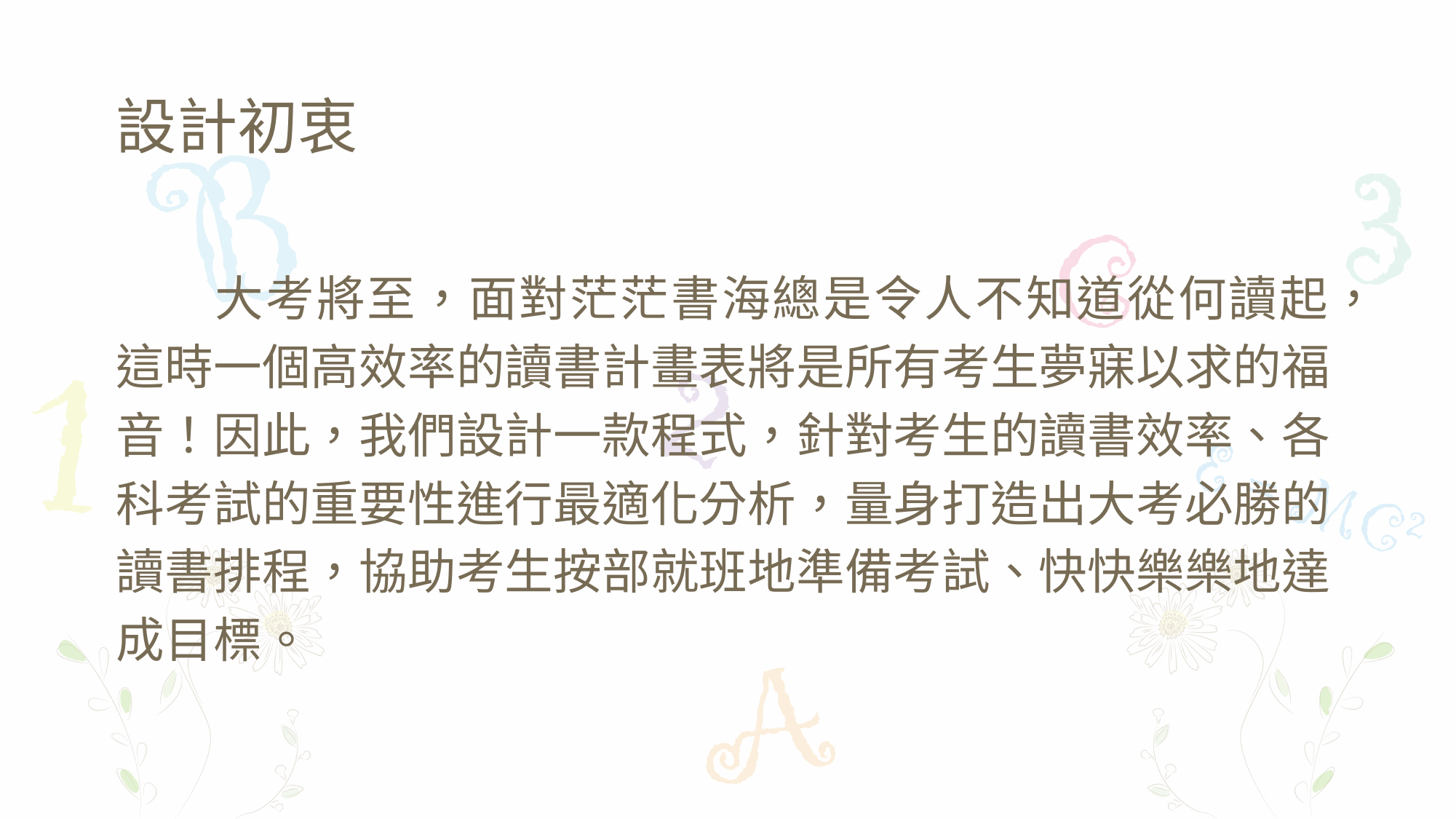

設計初衷
大考將至，面對茫茫書海總是令人不知道從何讀起，這時一個高效率的讀書計畫表將是所有考生夢寐以求的福音！因此，我們設計一款程式，針對考生的讀書效率、各科考試的重要性進行最適化分析，量身打造出大考必勝的讀書排程，協助考生按部就班地準備考試、快快樂樂地達成目標。